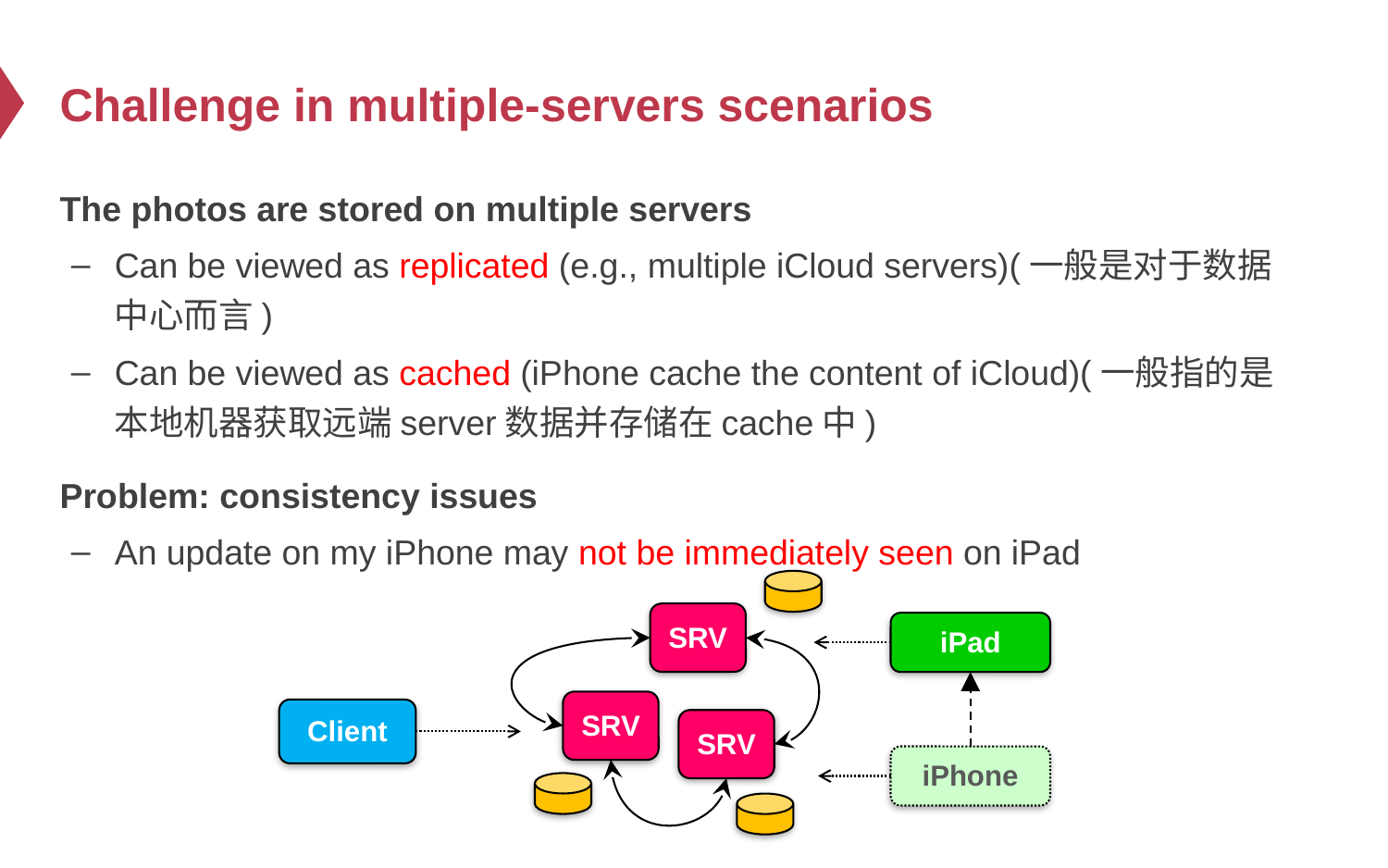

# Challenge in multiple-servers scenarios
The photos are stored on multiple servers
Can be viewed as replicated (e.g., multiple iCloud servers)(一般是对于数据中心而言)
Can be viewed as cached (iPhone cache the content of iCloud)(一般指的是本地机器获取远端server数据并存储在cache中)
Problem: consistency issues
An update on my iPhone may not be immediately seen on iPad

SRV
iPad
SRV
Client
SRV
iPhone

10